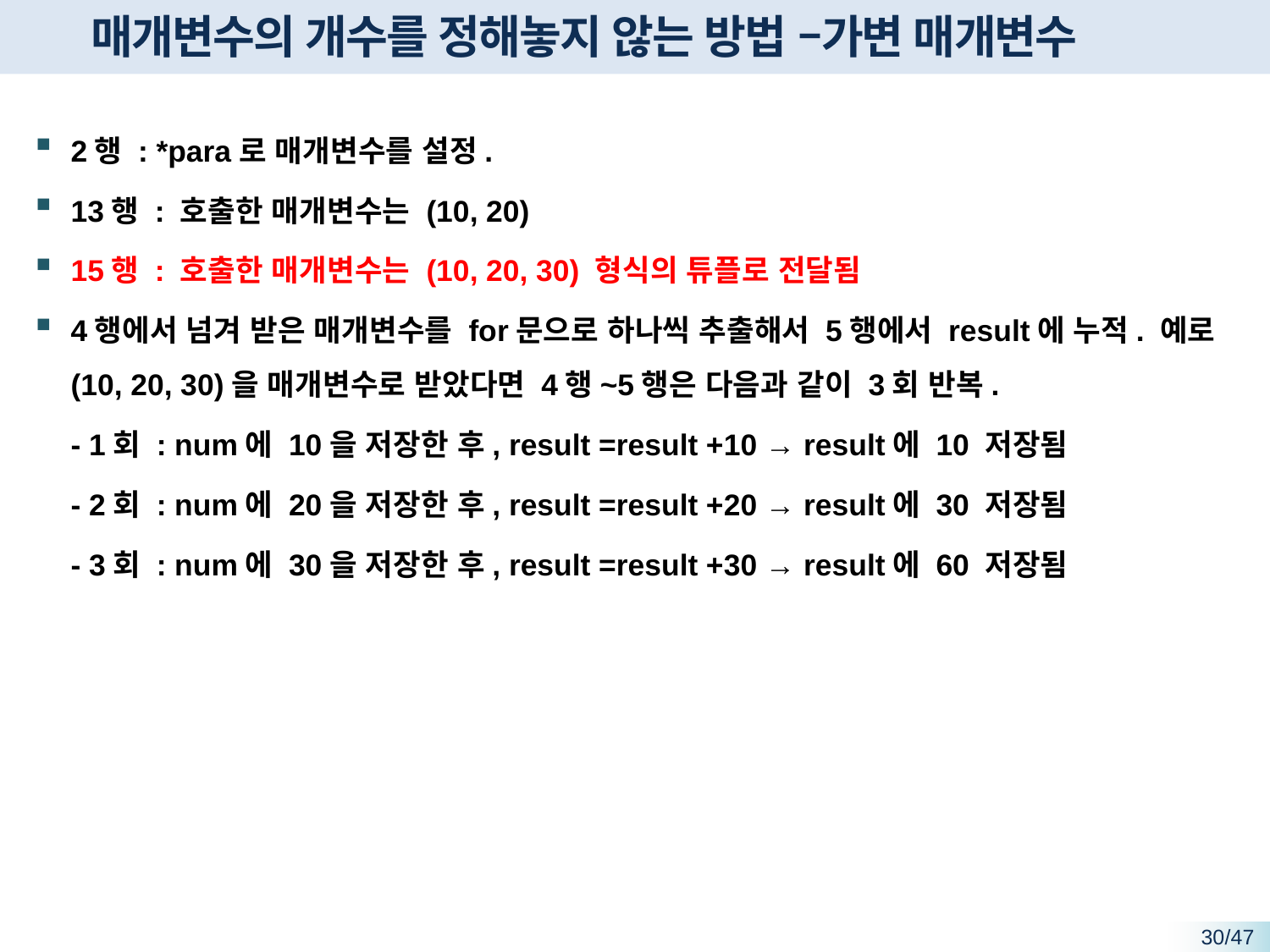

# 매개변수의 개수를 정해놓지 않는 방법 –가변 매개변수
2행 : *para로 매개변수를 설정.
13행 : 호출한 매개변수는 (10, 20)
15행 : 호출한 매개변수는 (10, 20, 30) 형식의 튜플로 전달됨
4행에서 넘겨 받은 매개변수를 for문으로 하나씩 추출해서 5행에서 result에 누적. 예로 (10, 20, 30)을 매개변수로 받았다면 4행~5행은 다음과 같이 3회 반복.
   - 1회 : num에 10을 저장한 후, result =result +10 → result에 10 저장됨
   - 2회 : num에 20을 저장한 후, result =result +20 → result에 30 저장됨
   - 3회 : num에 30을 저장한 후, result =result +30 → result에 60 저장됨